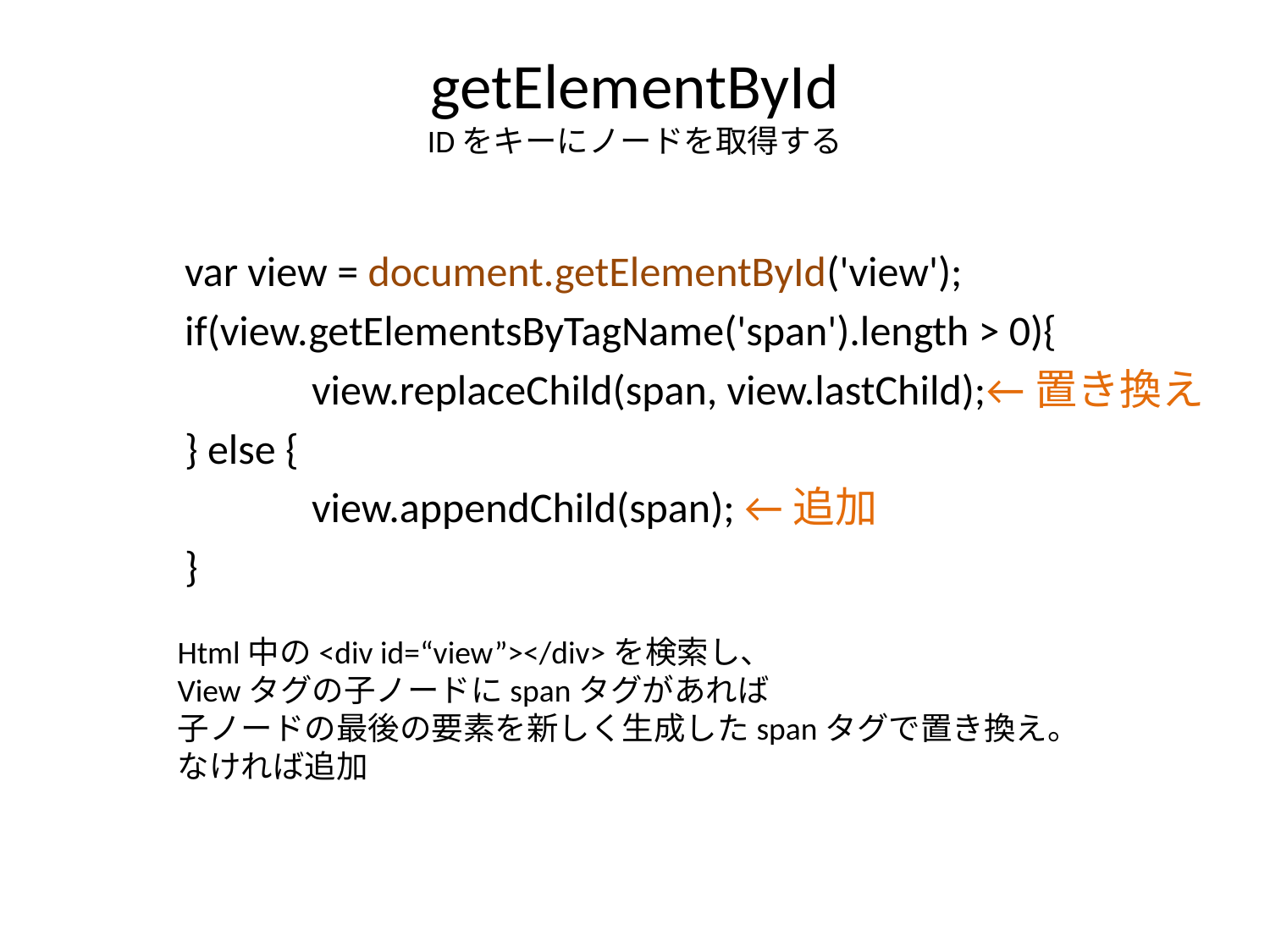

# getElementById IDをキーにノードを取得する
	var view = document.getElementById('view');
	if(view.getElementsByTagName('span').length > 0){
		view.replaceChild(span, view.lastChild);←置き換え
	} else {
		view.appendChild(span); ←追加
	}

Html中の<div id=“view”></div>を検索し、
Viewタグの子ノードにspanタグがあれば
子ノードの最後の要素を新しく生成したspanタグで置き換え。
なければ追加